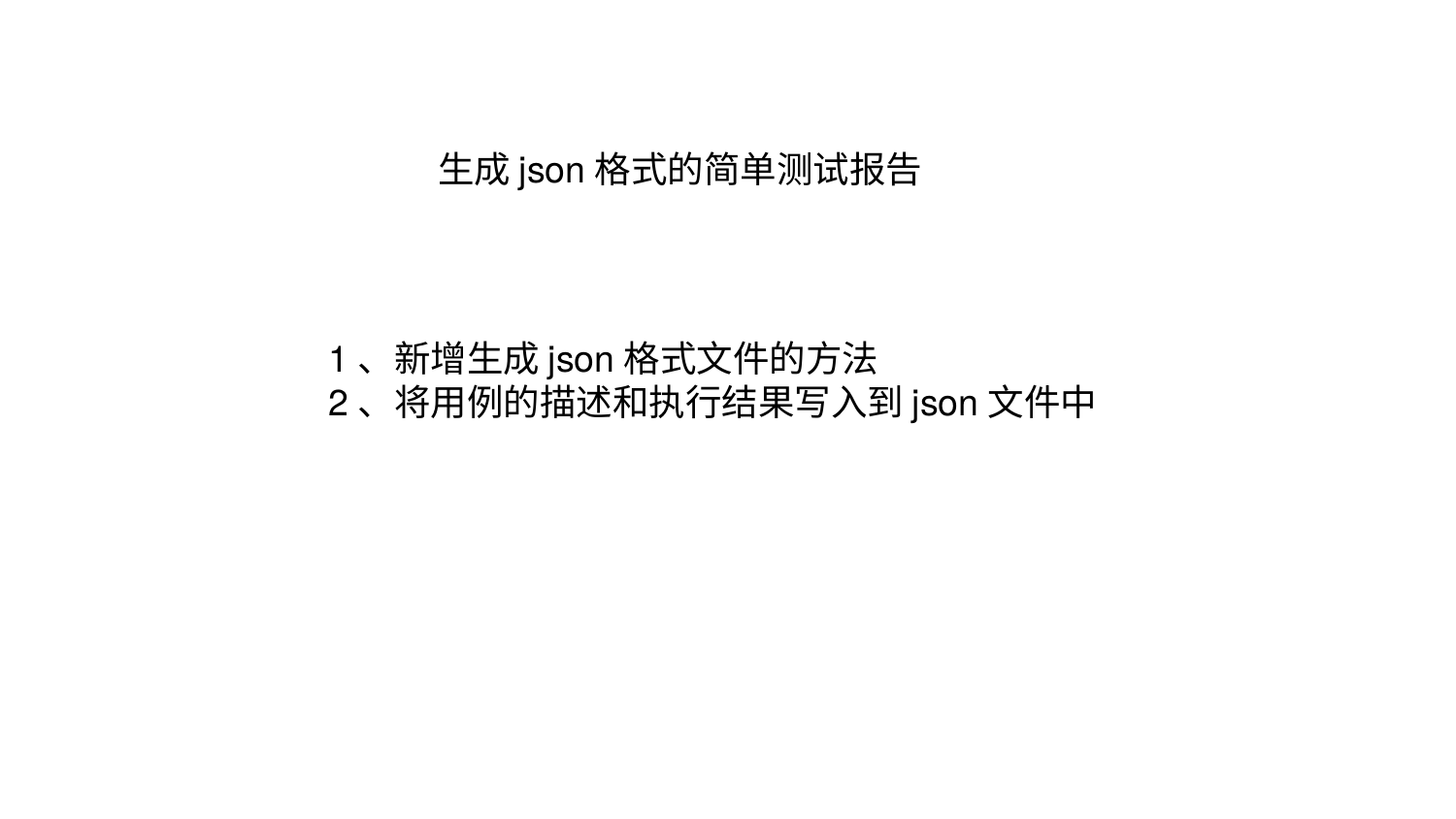

生成json格式的简单测试报告
1、新增生成json格式文件的方法
2、将用例的描述和执行结果写入到json文件中